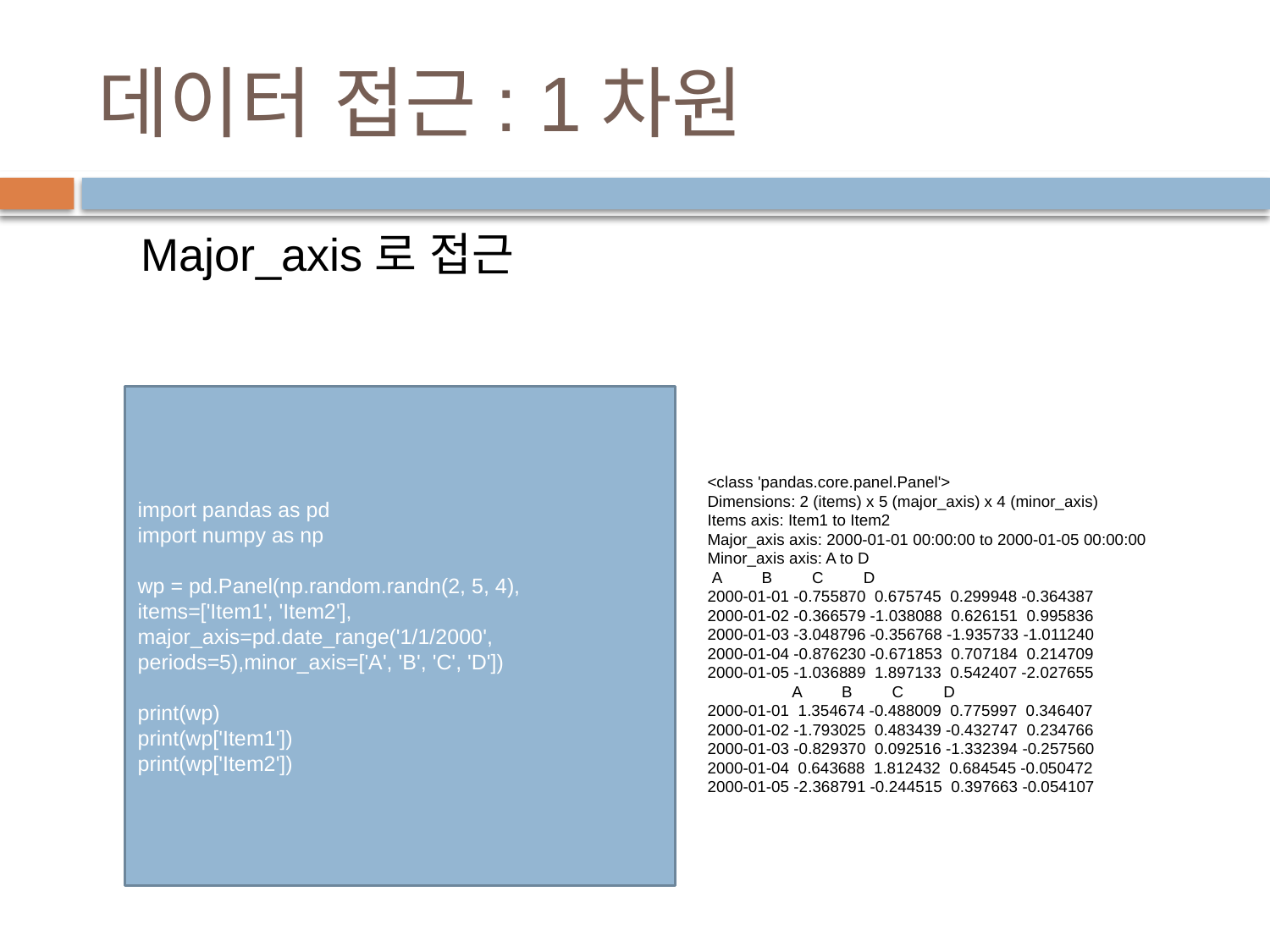

# 데이터 접근: 1차원
Major_axis로 접근
import pandas as pd
import numpy as np

wp = pd.Panel(np.random.randn(2, 5, 4), items=['Item1', 'Item2'],
major_axis=pd.date_range('1/1/2000', periods=5),minor_axis=['A', 'B', 'C', 'D'])

print(wp)
print(wp['Item1'])
print(wp['Item2'])
<class 'pandas.core.panel.Panel'>
Dimensions: 2 (items) x 5 (major_axis) x 4 (minor_axis)
Items axis: Item1 to Item2
Major_axis axis: 2000-01-01 00:00:00 to 2000-01-05 00:00:00
Minor_axis axis: A to D
 A         B         C         D
2000-01-01 -0.755870  0.675745  0.299948 -0.364387
2000-01-02 -0.366579 -1.038088  0.626151  0.995836
2000-01-03 -3.048796 -0.356768 -1.935733 -1.011240
2000-01-04 -0.876230 -0.671853  0.707184  0.214709
2000-01-05 -1.036889  1.897133  0.542407 -2.027655
                   A         B         C         D
2000-01-01  1.354674 -0.488009  0.775997  0.346407
2000-01-02 -1.793025  0.483439 -0.432747  0.234766
2000-01-03 -0.829370  0.092516 -1.332394 -0.257560
2000-01-04  0.643688  1.812432  0.684545 -0.050472
2000-01-05 -2.368791 -0.244515  0.397663 -0.054107